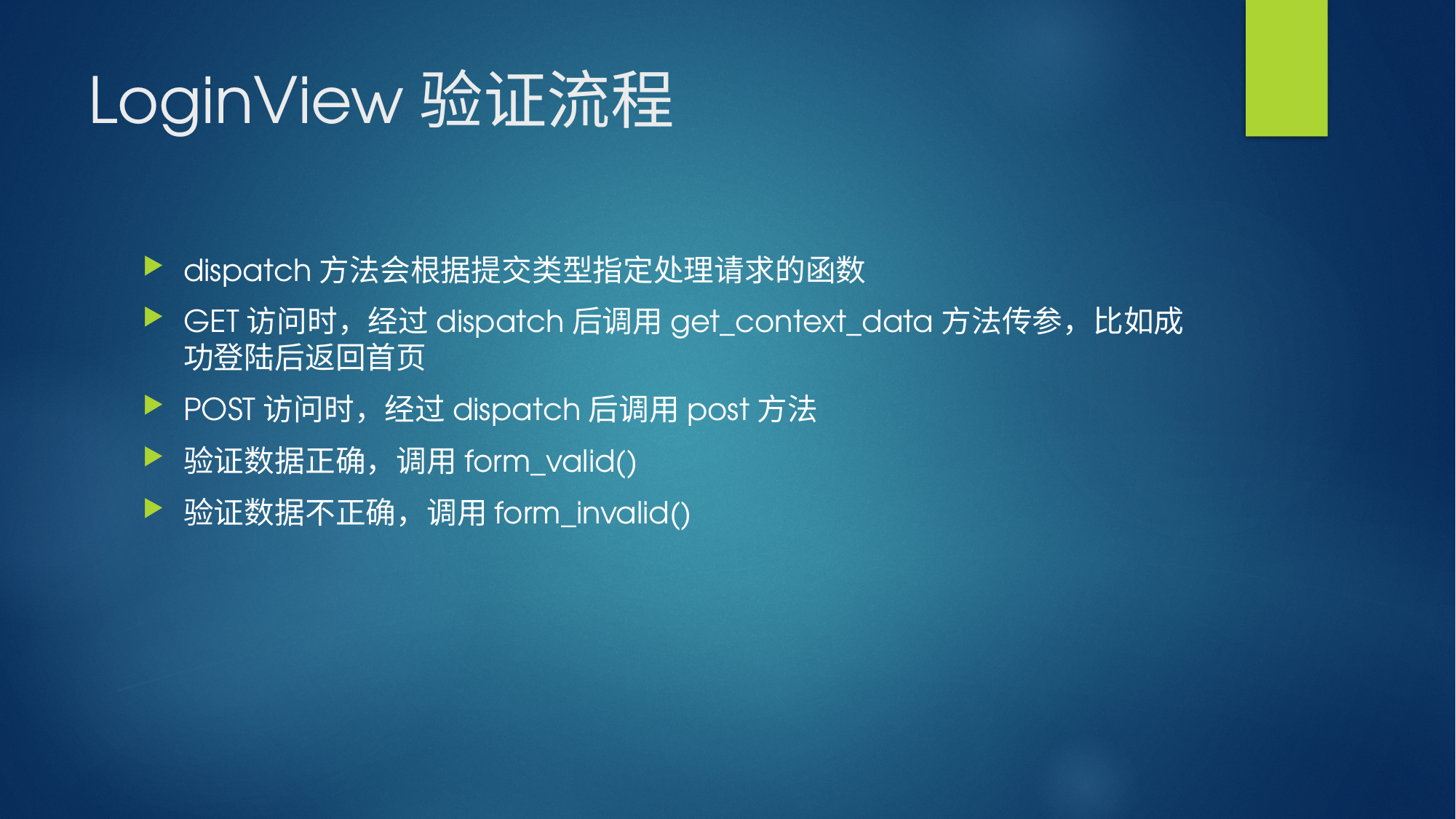

# LoginView验证流程
dispatch方法会根据提交类型指定处理请求的函数
GET访问时，经过dispatch后调用get_context_data方法传参，比如成功登陆后返回首页
POST访问时，经过dispatch后调用post方法
验证数据正确，调用form_valid()
验证数据不正确，调用form_invalid()